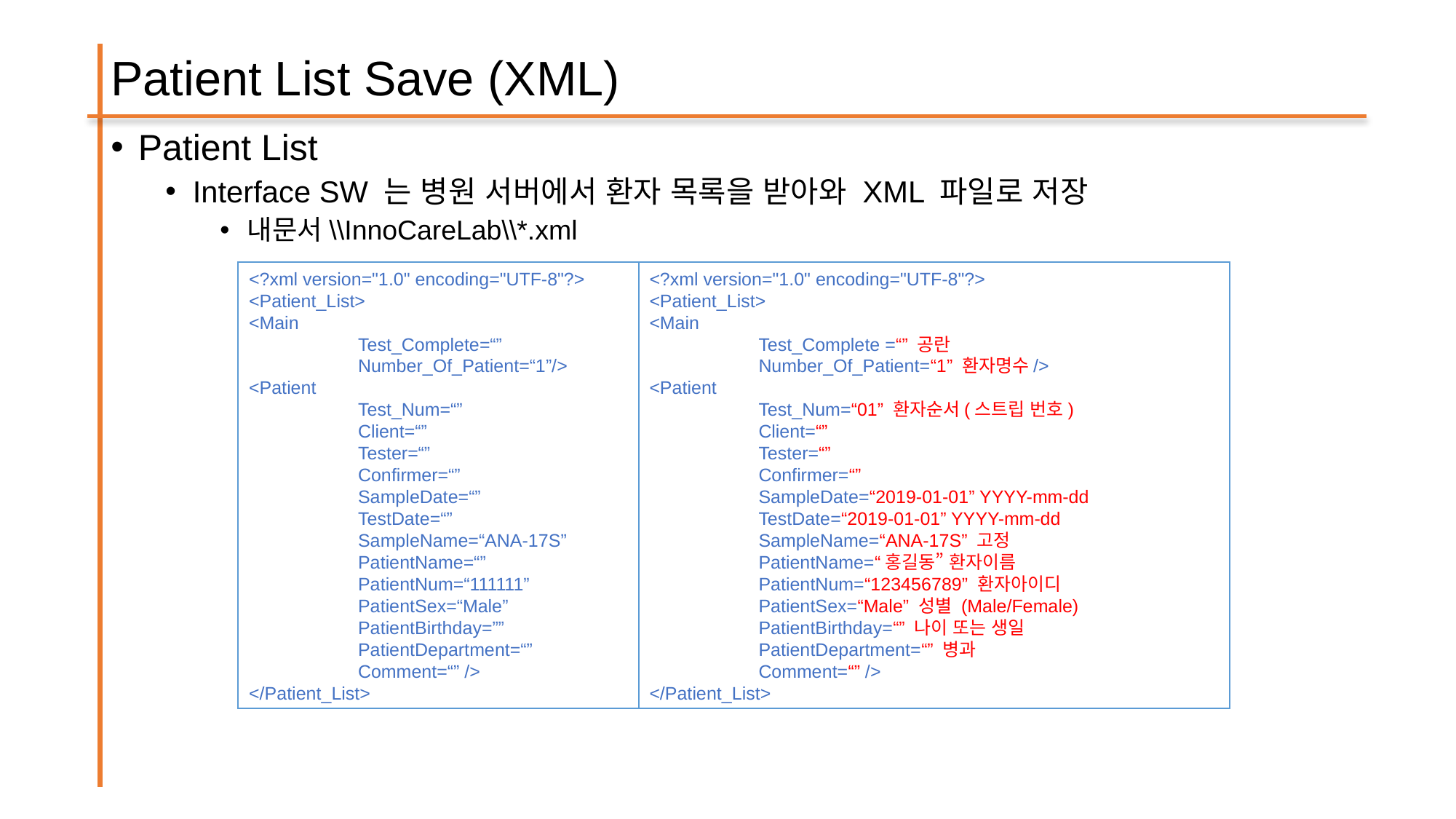

# Patient List Save (XML)
Patient List
Interface SW 는 병원 서버에서 환자 목록을 받아와 XML 파일로 저장
내문서\\InnoCareLab\\*.xml
<?xml version="1.0" encoding="UTF-8"?>
<Patient_List>
<Main
	Test_Complete=“”
	Number_Of_Patient=“1”/>
<Patient
	Test_Num=“”
	Client=“”
	Tester=“”
	Confirmer=“”
	SampleDate=“”
	TestDate=“”
	SampleName=“ANA-17S”
	PatientName=“”
	PatientNum=“111111”
	PatientSex=“Male”
	PatientBirthday=””
	PatientDepartment=“”
	Comment=“” />
</Patient_List>
<?xml version="1.0" encoding="UTF-8"?>
<Patient_List>
<Main
	Test_Complete =“” 공란
	Number_Of_Patient=“1” 환자명수/>
<Patient
	Test_Num=“01” 환자순서(스트립 번호)
	Client=“”
	Tester=“”
	Confirmer=“”
	SampleDate=“2019-01-01” YYYY-mm-dd
	TestDate=“2019-01-01” YYYY-mm-dd
	SampleName=“ANA-17S” 고정
	PatientName=“홍길동” 환자이름
	PatientNum=“123456789” 환자아이디
	PatientSex=“Male” 성별 (Male/Female)
	PatientBirthday=“” 나이 또는 생일
	PatientDepartment=“” 병과
	Comment=“” />
</Patient_List>